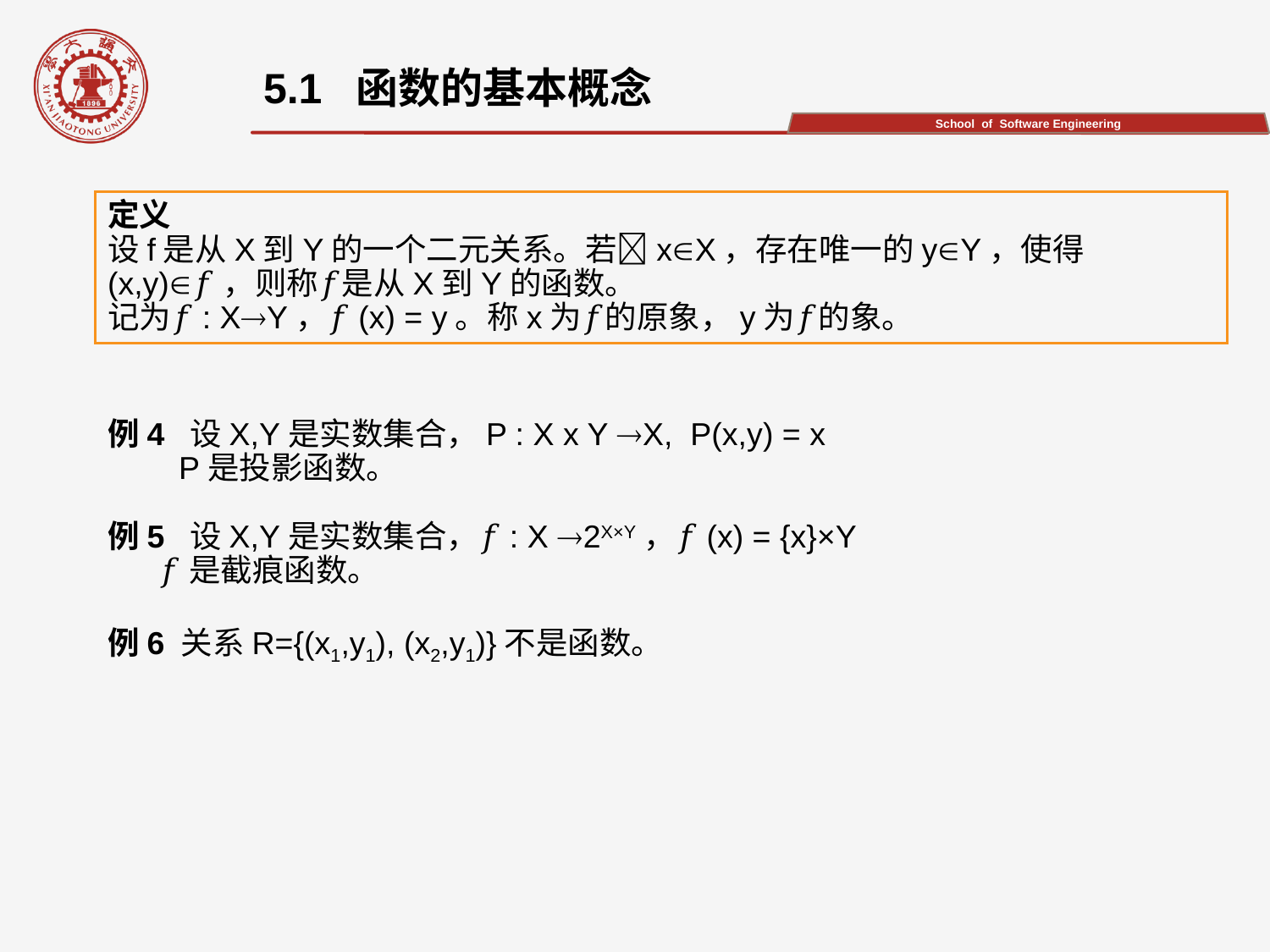

5.1  函数的基本概念

定义
设f是从X到Y的一个二元关系。若∀x∈X，存在唯一的y∈Y，使得(x,y)∈𝑓，则称𝑓是从X到Y的函数。
记为𝑓: X→Y，𝑓(x) = y。称x为𝑓的原象，y为𝑓的象。

例4  设X,Y是实数集合，P : X x Y →X,  P(x,y) = x
        P是投影函数。

例5  设X,Y是实数集合，𝑓: X →2X×Y，𝑓(x) = {x}×Y
       𝑓是截痕函数。

例6 关系R={(x1,y1), (x2,y1)}不是函数。